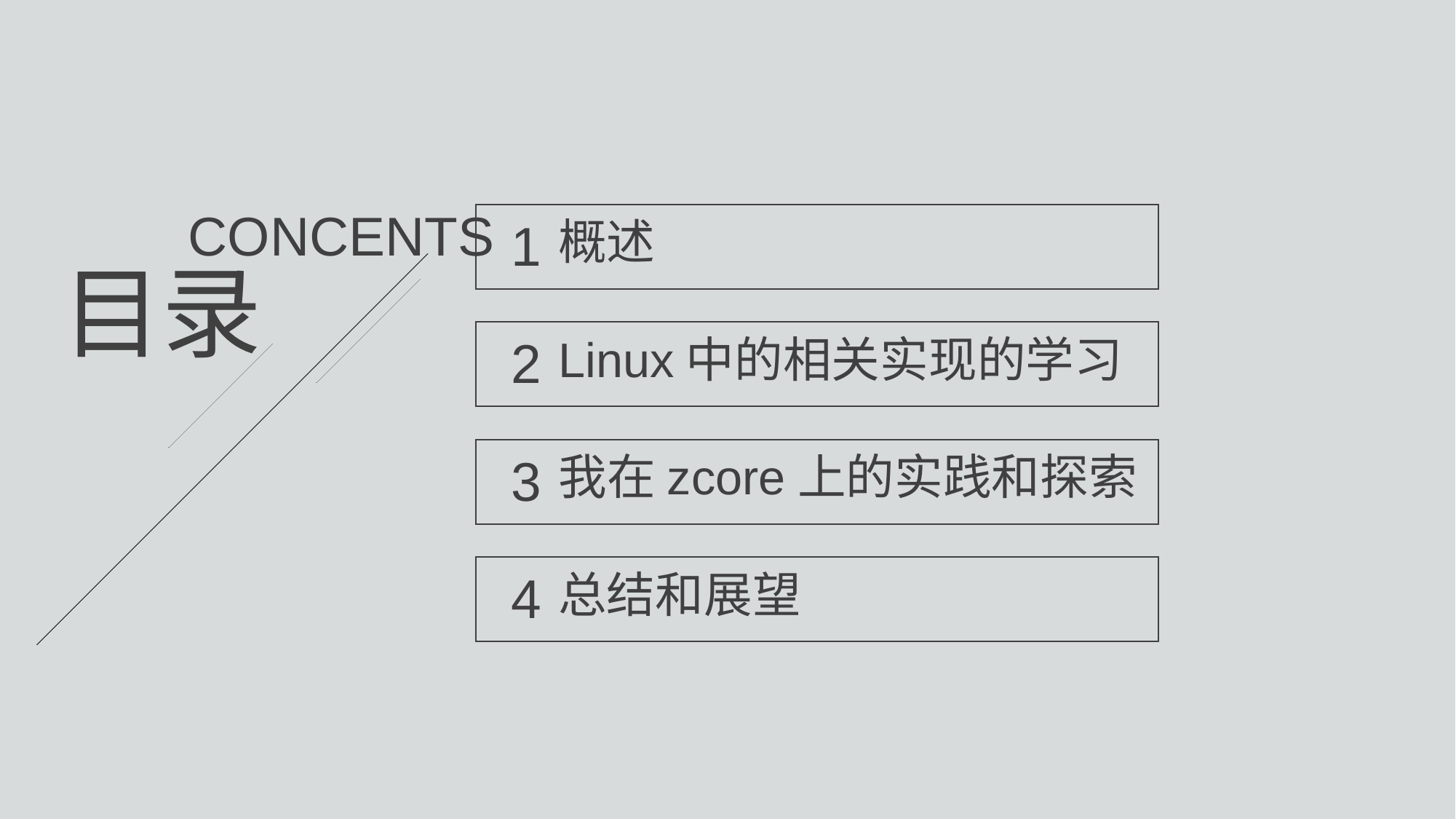

CONCENTS

1
概述
目录

2
Linux中的相关实现的学习

3
我在zcore上的实践和探索

4
总结和展望